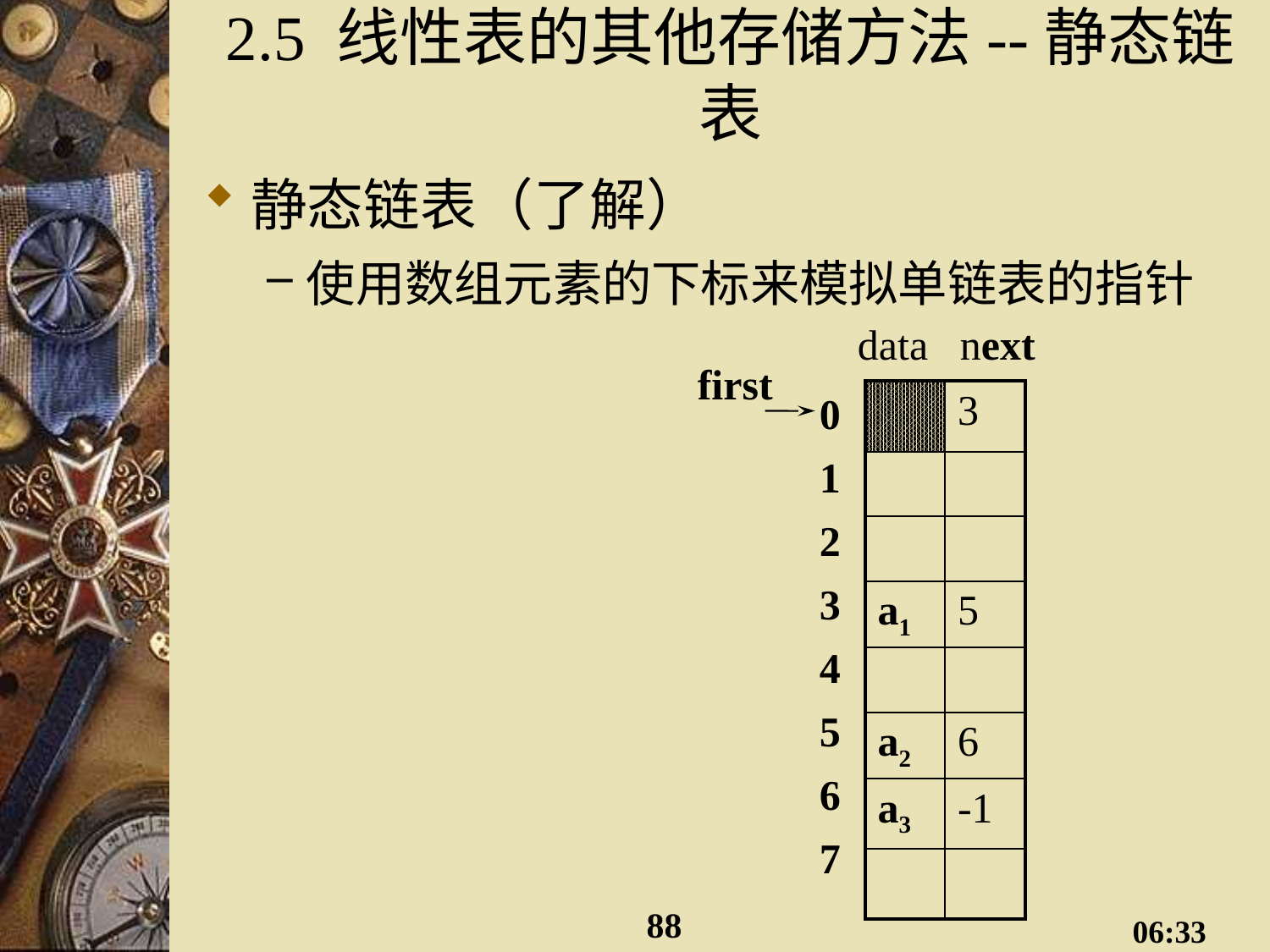

# 2.5 线性表的其他存储方法--静态链表
静态链表（了解）
使用数组元素的下标来模拟单链表的指针
data   next
first
0
1
2
3
4
5
6
7
|  | 3 |
| --- | --- |
|  |  |
|  |  |
| a1 | 5 |
|  |  |
| a2 | 6 |
| a3 | -1 |
|  |  |